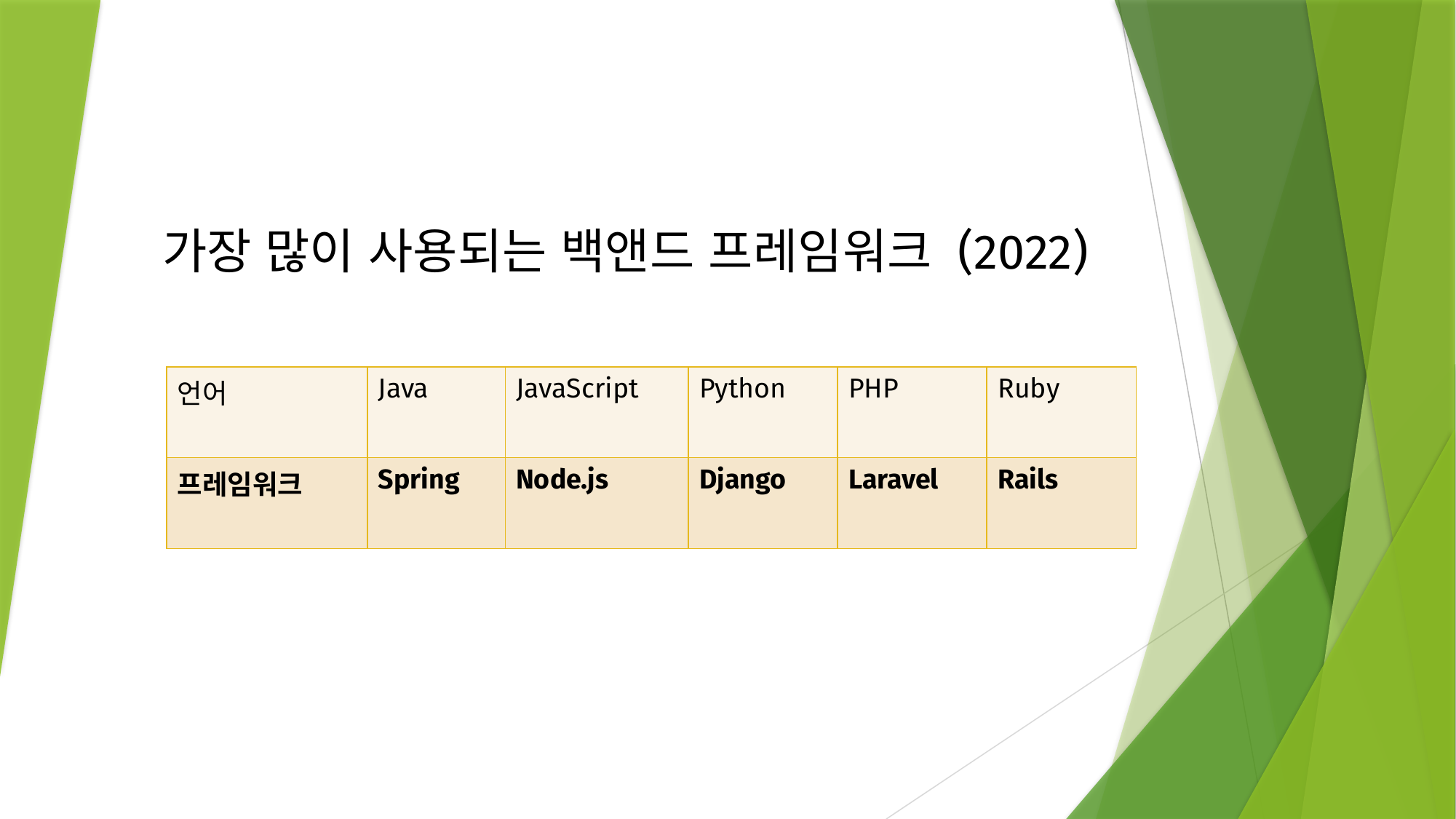

가장 많이 사용되는 백앤드 프레임워크 (2022)
| 언어 | Java | JavaScript | Python | PHP | Ruby |
| --- | --- | --- | --- | --- | --- |
| 프레임워크 | Spring | Node.js | Django | Laravel | Rails |